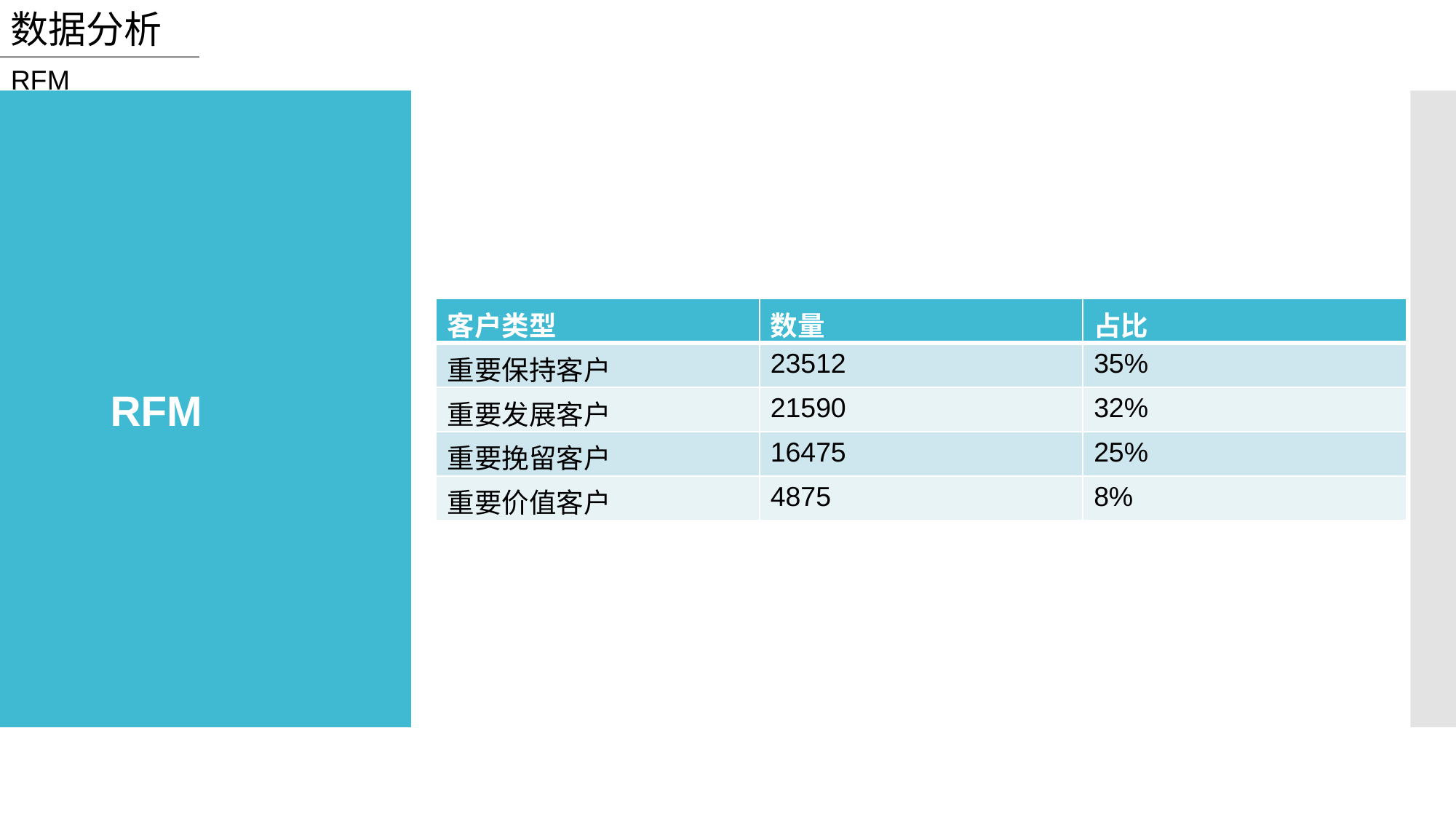

数据分析
RFM
| 客户类型 | 数量 | 占比 |
| --- | --- | --- |
| 重要保持客户 | 23512 | 35% |
| 重要发展客户 | 21590 | 32% |
| 重要挽留客户 | 16475 | 25% |
| 重要价值客户 | 4875 | 8% |
RFM